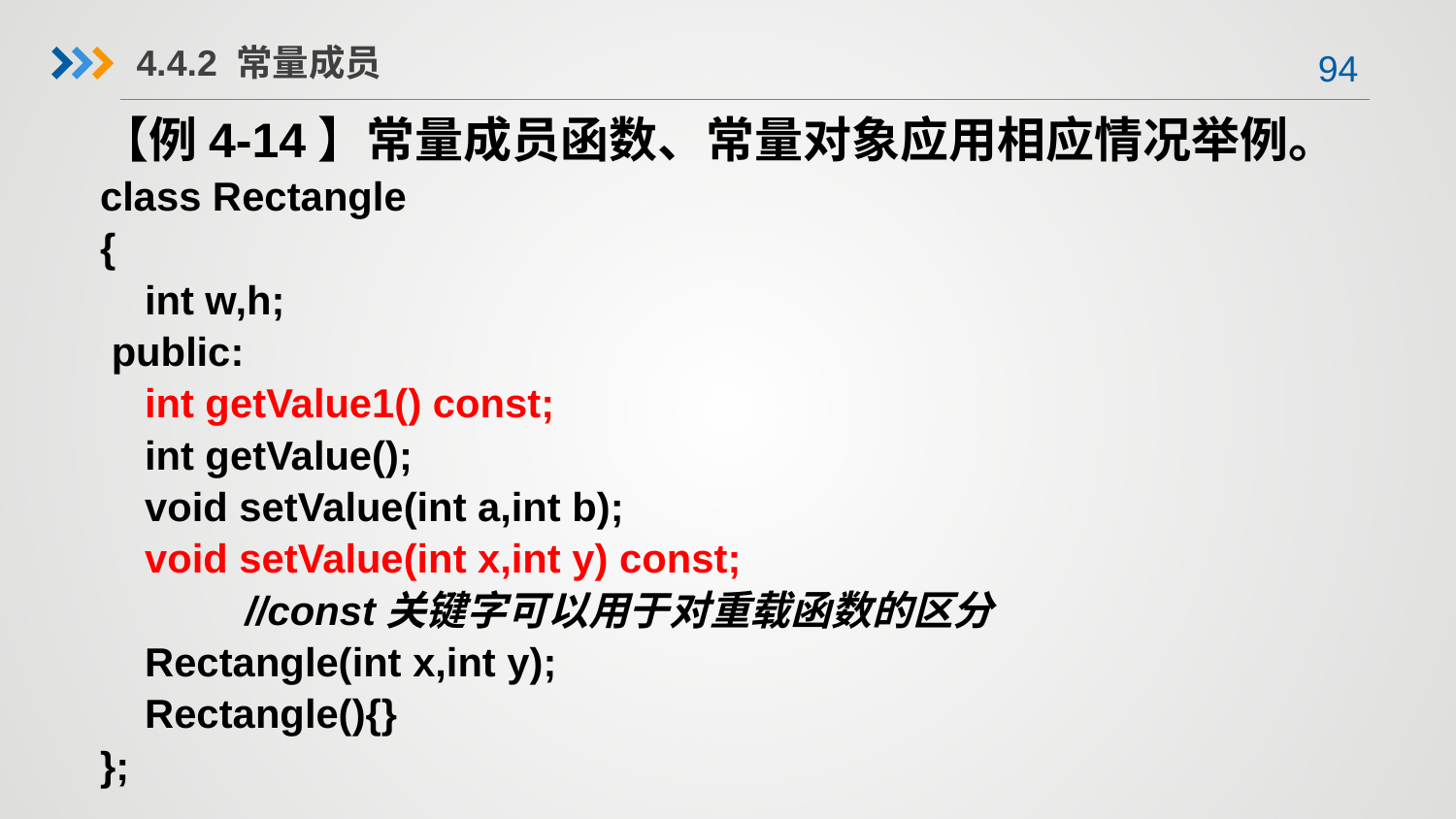

4.4.2 常量成员
【例4-14】常量成员函数、常量对象应用相应情况举例。
class Rectangle
{
    int w,h;
 public:
    int getValue1() const;
    int getValue();
    void setValue(int a,int b);
    void setValue(int x,int y) const;
             //const关键字可以用于对重载函数的区分
    Rectangle(int x,int y);
    Rectangle(){}
};